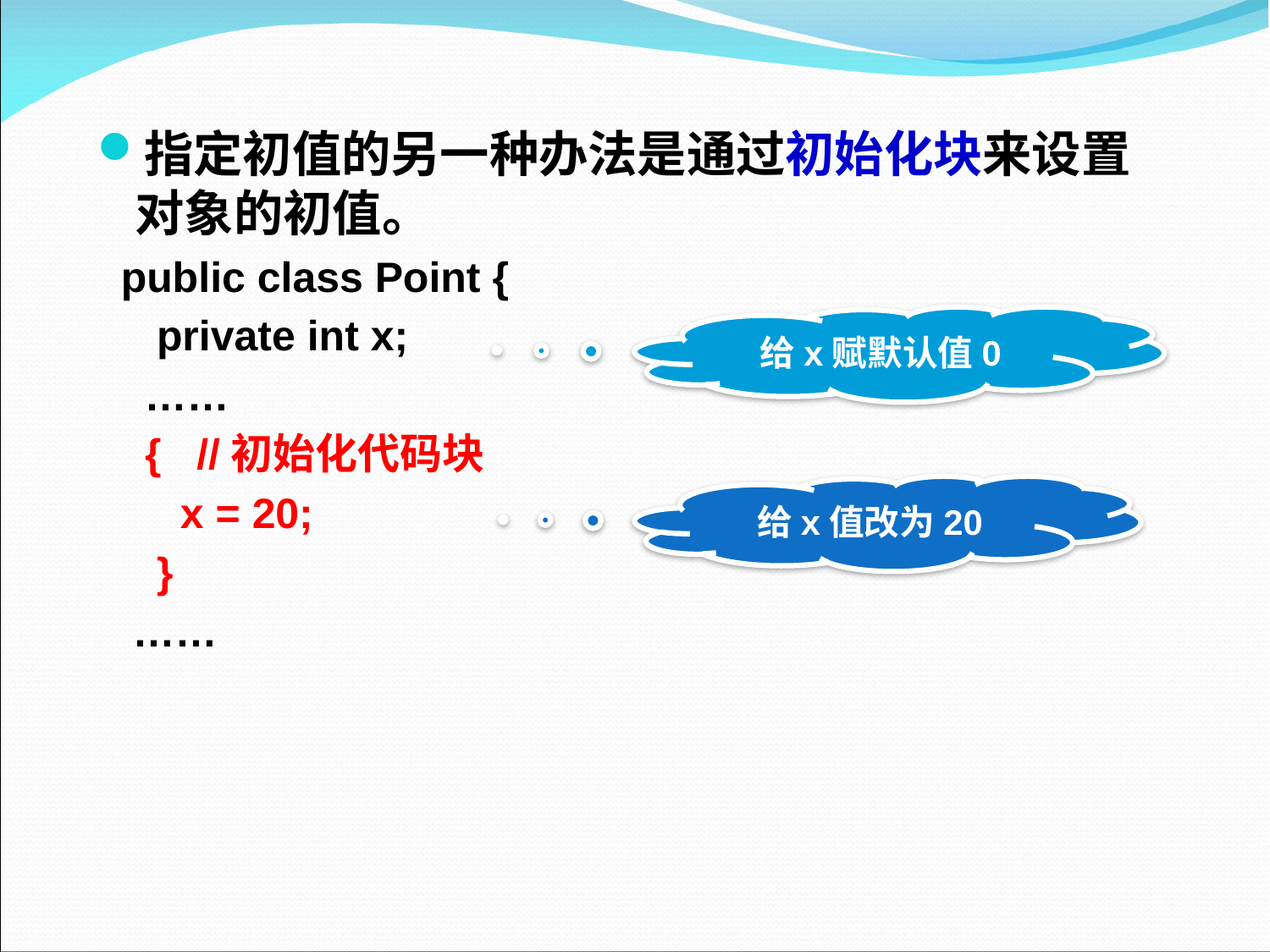

指定初值的另一种办法是通过初始化块来设置对象的初值。
  public class Point {
     private int x;
    ……
    {   //初始化代码块
       x = 20;
     }
   ……
给x赋默认值0
给x值改为20